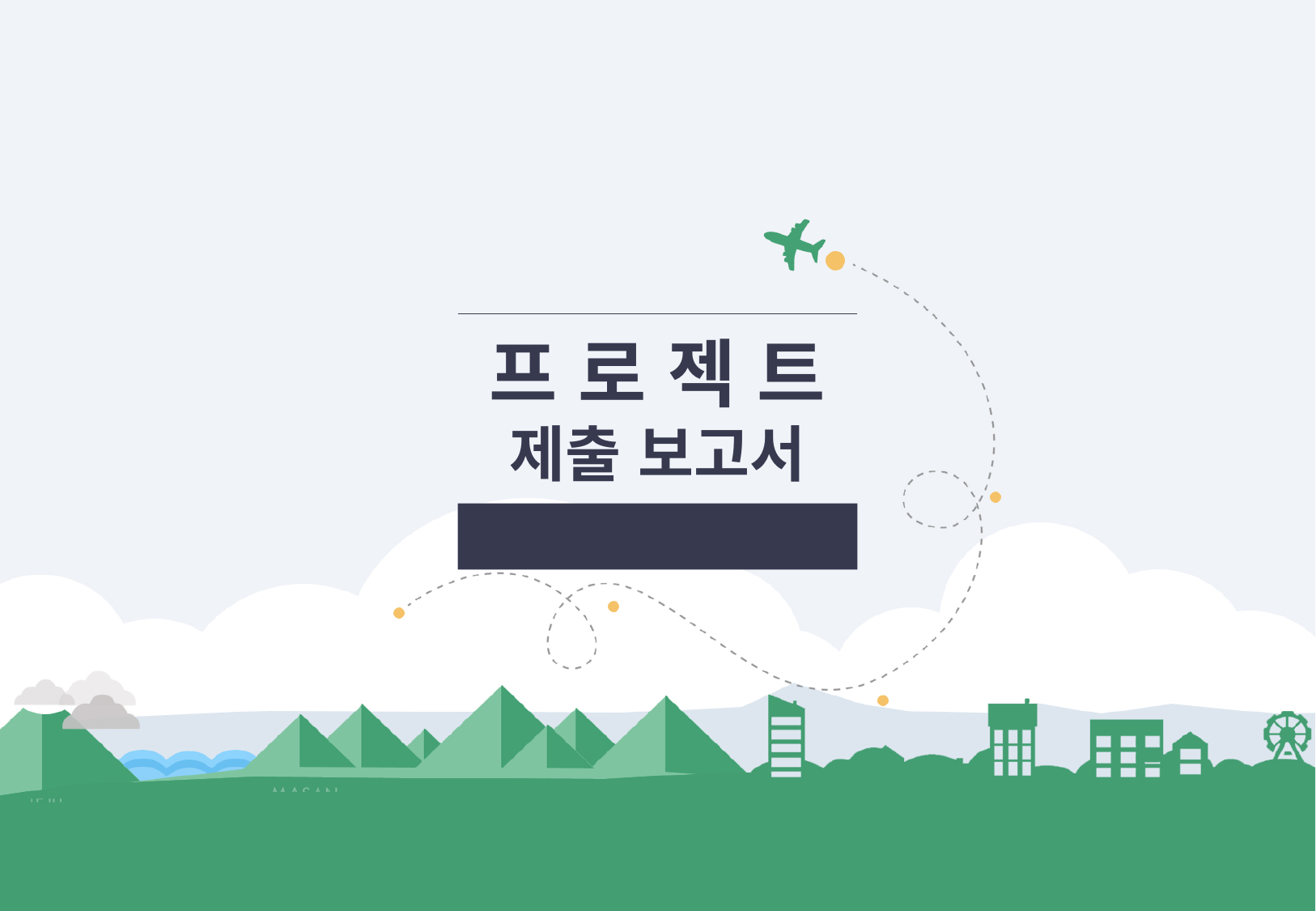

프 로 젝 트
제출 보고서
20141311 유정인
20141134 조유현